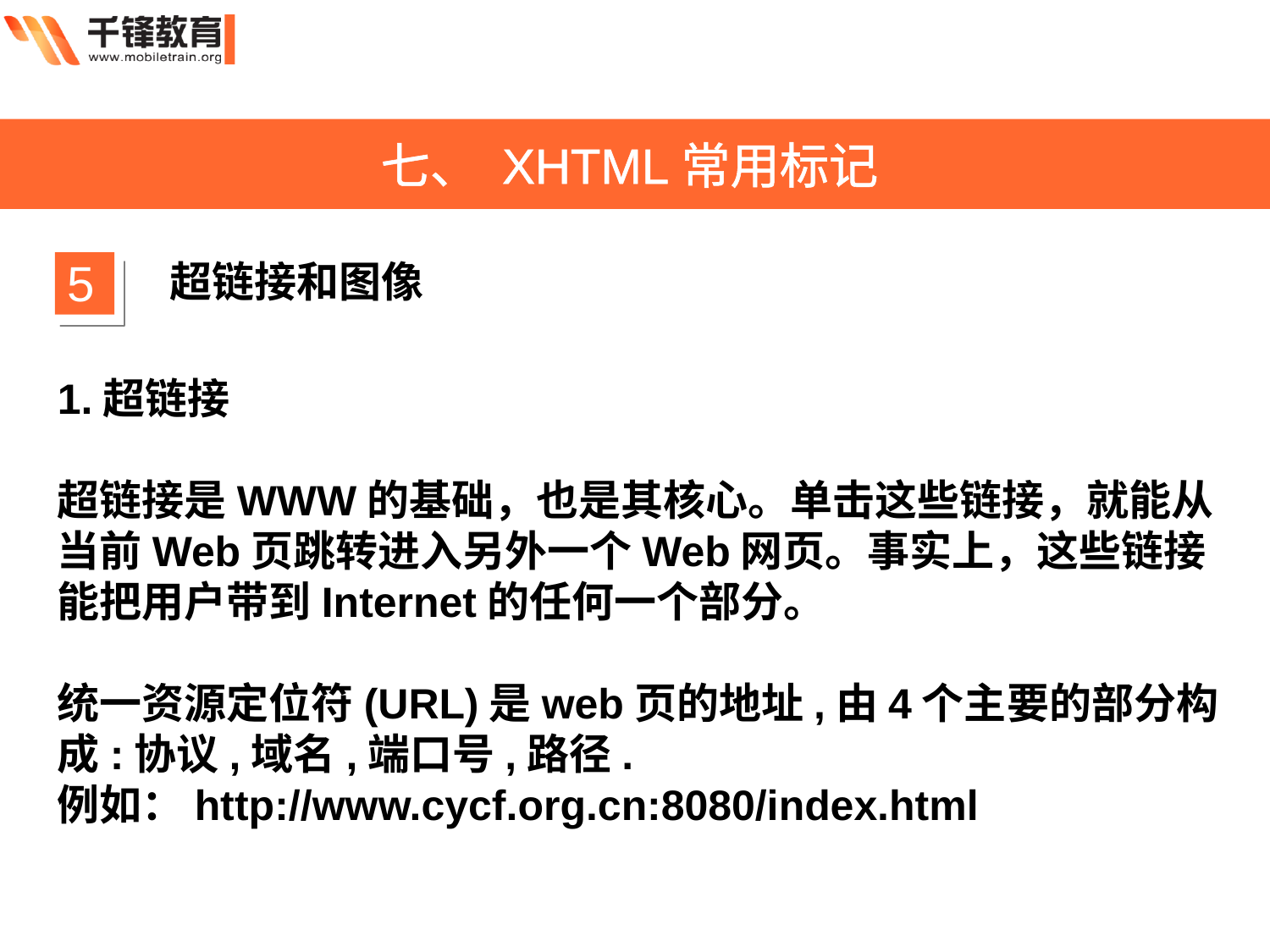

七、 XHTML常用标记
5
超链接和图像

1.超链接

超链接是WWW的基础，也是其核心。单击这些链接，就能从当前Web页跳转进入另外一个Web网页。事实上，这些链接能把用户带到Internet的任何一个部分。

统一资源定位符(URL)是web页的地址,由4个主要的部分构成:协议,域名,端口号,路径.
例如：http://www.cycf.org.cn:8080/index.html